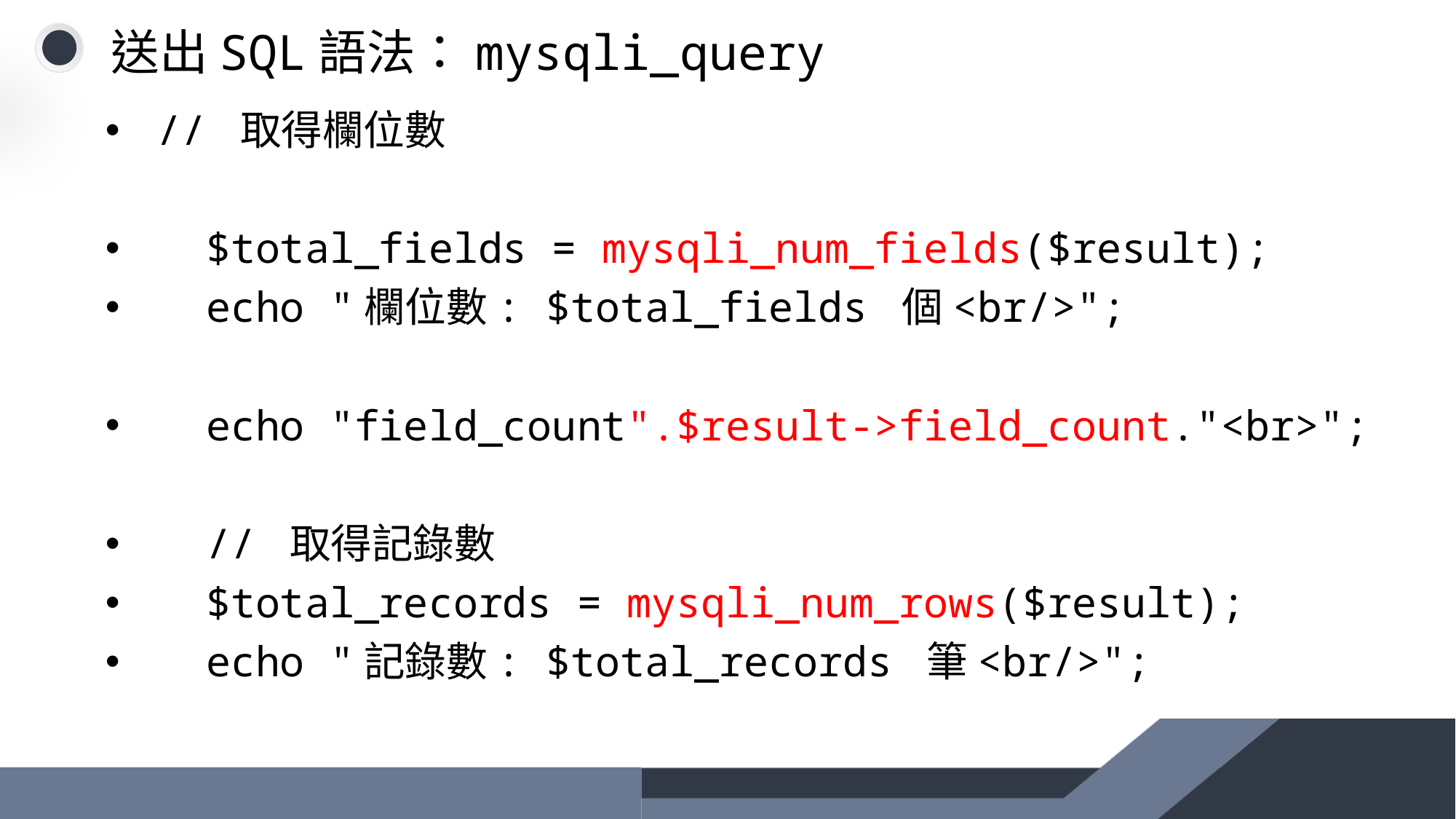

# 送出SQL語法：mysqli_query
 // 取得欄位數

   $total_fields = mysqli_num_fields($result);
   echo "欄位數: $total_fields 個<br/>";

   echo "field_count".$result->field_count."<br>";

   // 取得記錄數
   $total_records = mysqli_num_rows($result);
   echo "記錄數: $total_records 筆<br/>";